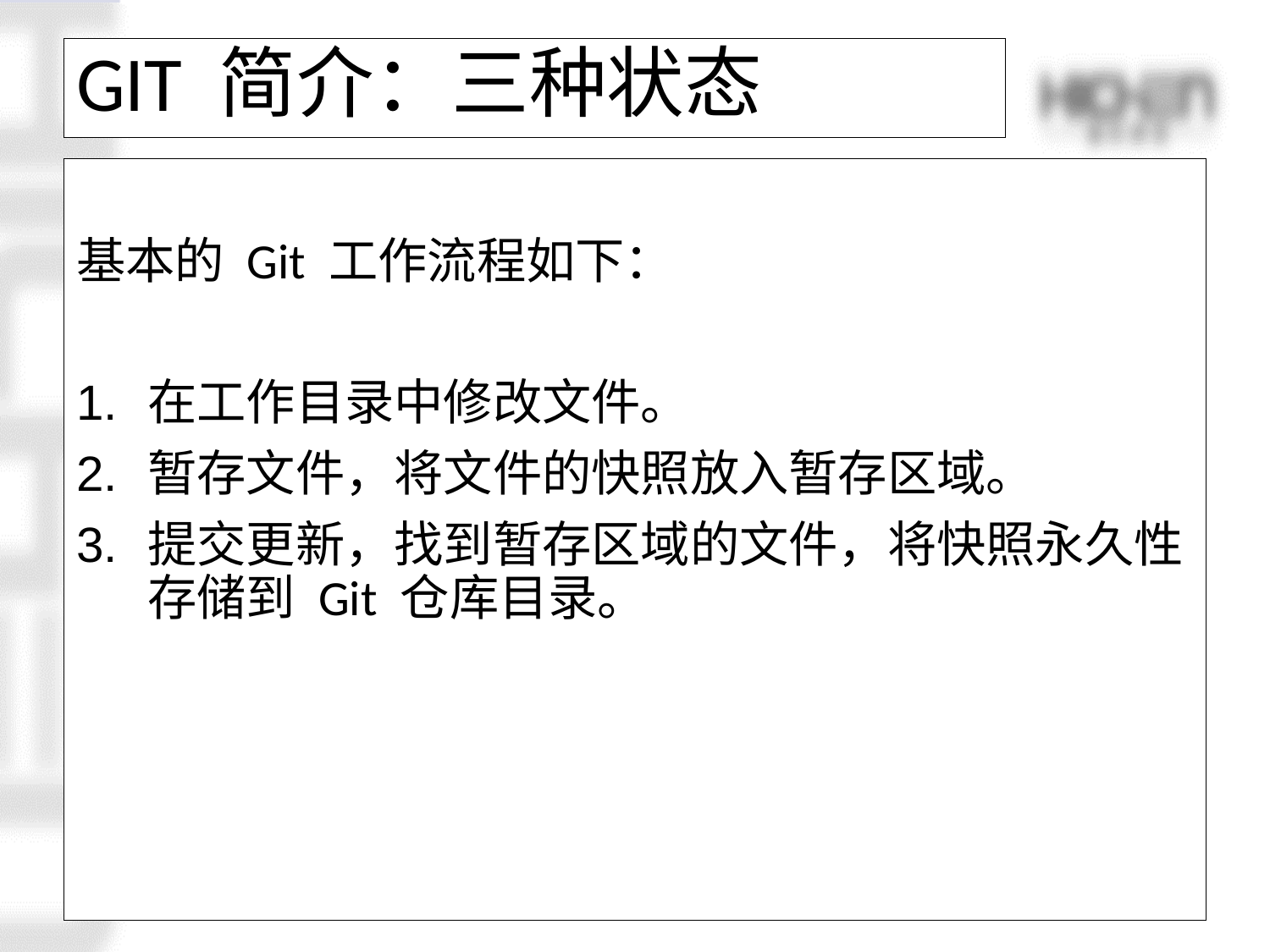

# GIT 简介：三种状态

基本的 Git 工作流程如下：

在工作目录中修改文件。
暂存文件，将文件的快照放入暂存区域。
提交更新，找到暂存区域的文件，将快照永久性存储到 Git 仓库目录。